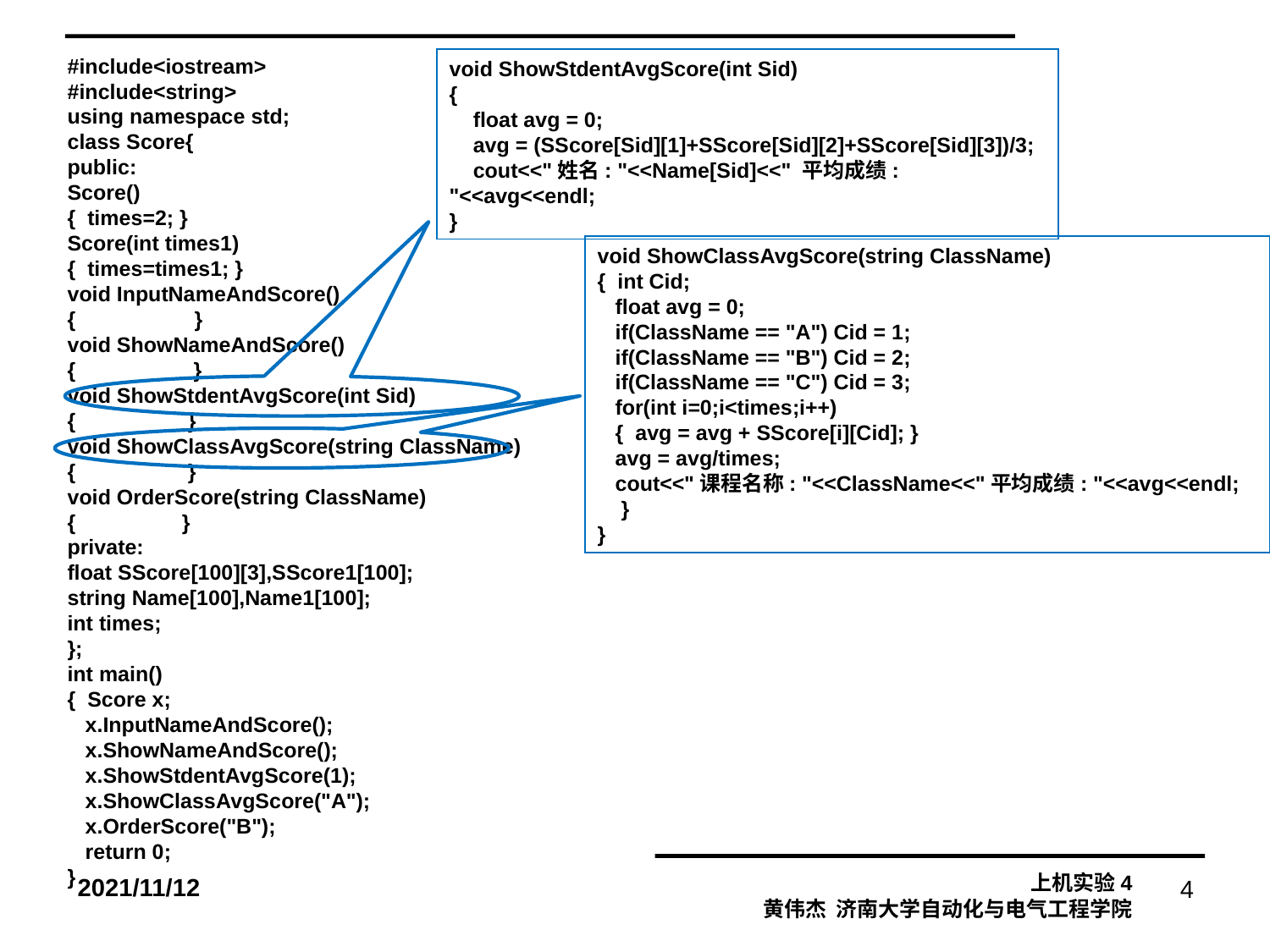

#include<iostream>
#include<string>
using namespace std;
class Score{
public:
Score()
{  times=2; }
Score(int times1)
{  times=times1; }
void InputNameAndScore()
{	}
void ShowNameAndScore()
{                    }
void ShowStdentAvgScore(int Sid)
{                   }
void ShowClassAvgScore(string ClassName)
{                   }
void OrderScore(string ClassName)
{                  }
private:
float SScore[100][3],SScore1[100];
string Name[100],Name1[100];
int times;
};
int main()
{  Score x;
   x.InputNameAndScore();
   x.ShowNameAndScore();
   x.ShowStdentAvgScore(1);
   x.ShowClassAvgScore("A");
   x.OrderScore("B");
   return 0;
}
void ShowStdentAvgScore(int Sid)
{
    float avg = 0;
    avg = (SScore[Sid][1]+SScore[Sid][2]+SScore[Sid][3])/3;
    cout<<"姓名: "<<Name[Sid]<<" 平均成绩: "<<avg<<endl;
}

void ShowClassAvgScore(string ClassName)
{  int Cid;
   float avg = 0;
   if(ClassName == "A") Cid = 1;
   if(ClassName == "B") Cid = 2;
   if(ClassName == "C") Cid = 3;
   for(int i=0;i<times;i++)
   {  avg = avg + SScore[i][Cid]; }
   avg = avg/times;
   cout<<"课程名称: "<<ClassName<<"平均成绩: "<<avg<<endl;
    }
}

2021/11/12
4